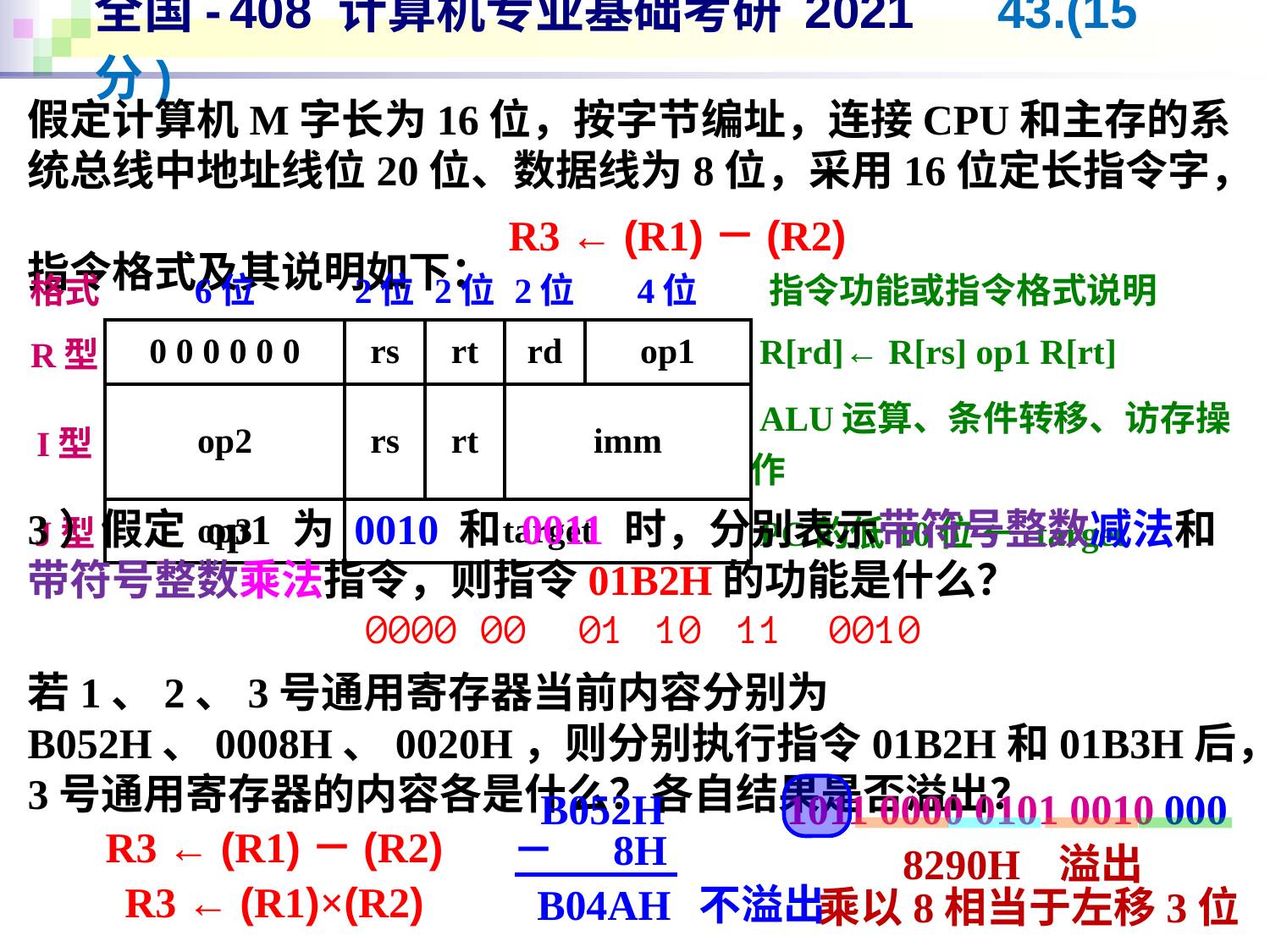

# 全国- 408 计算机专业基础考研 2021      43.(15分)
假定计算机M字长为16位，按字节编址，连接CPU和主存的系统总线中地址线位20位、数据线为8位，采用16位定长指令字，
指令格式及其说明如下：
R3 ← (R1)－(R2)
| 格式 | 6位 | 2位 | 2位 | 2位 | 4位 | 指令功能或指令格式说明 |
| --- | --- | --- | --- | --- | --- | --- |
| R型 | 0 0 0 0 0 0 | rs | rt | rd | op1 | R[rd]← R[rs] op1 R[rt] |
| I型 | op2 | rs | rt | imm |  | ALU运算、条件转移、访存操作 |
| J型 | op3 | target |  |  |  | PC的低10位 ← target |
3）假定 op1 为 0010 和 0011 时，分别表示带符号整数减法和带符号整数乘法指令，则指令01B2H的功能是什么？

若1、2、3号通用寄存器当前内容分别为B052H、0008H、0020H，则分别执行指令01B2H和01B3H后，3号通用寄存器的内容各是什么？各自结果是否溢出？
0000 00   01  10  11  0010
B052H
1011 0000 0101 0010

000
R3 ← (R1)－(R2)
－     8H
8290H
溢出
R3 ← (R1)×(R2)
B04AH
不溢出
乘以8相当于左移3位
55